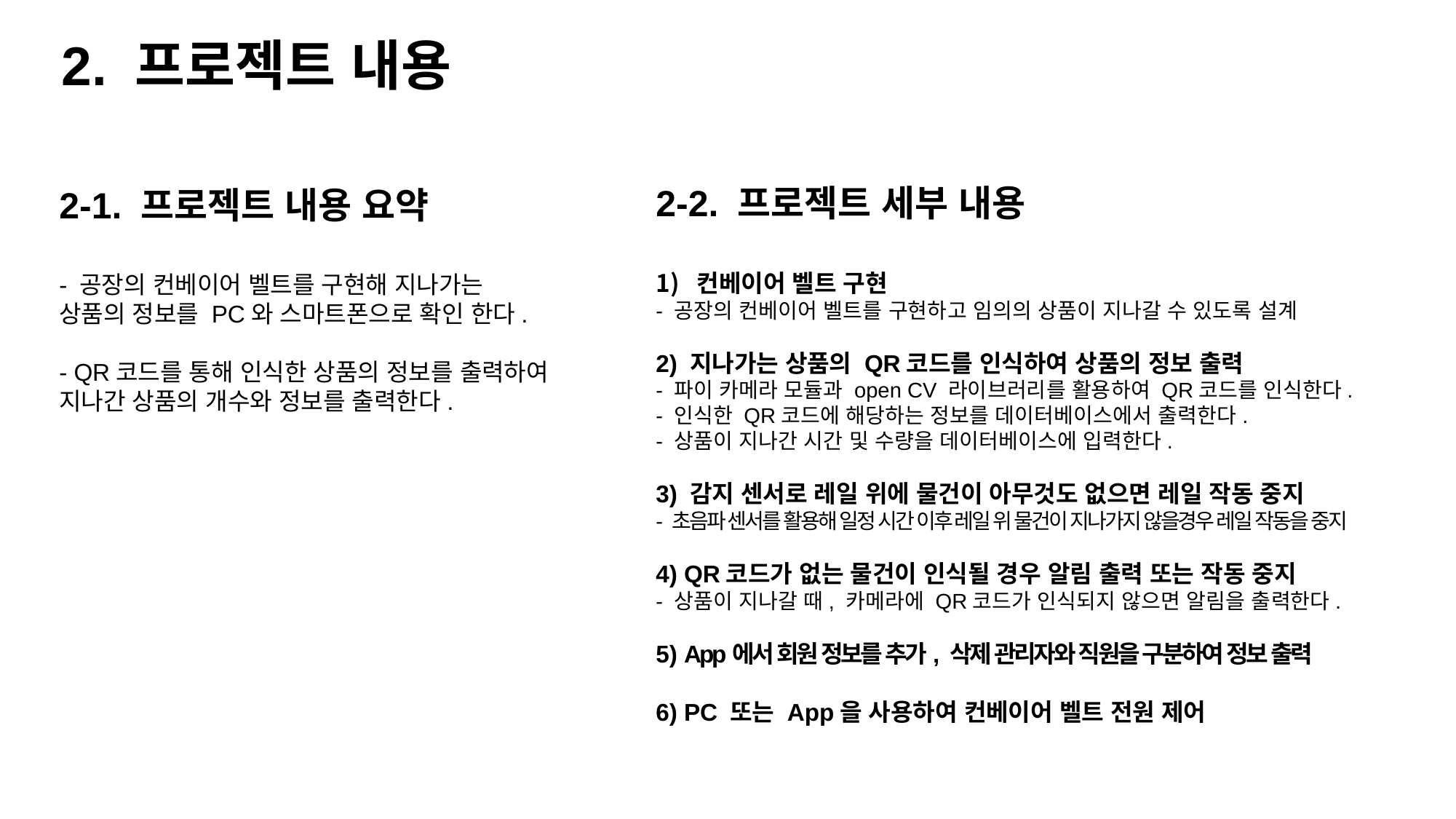

2. 프로젝트 내용
2-2. 프로젝트 세부 내용

컨베이어 벨트 구현
- 공장의 컨베이어 벨트를 구현하고 임의의 상품이 지나갈 수 있도록 설계

2) 지나가는 상품의 QR코드를 인식하여 상품의 정보 출력
- 파이 카메라 모듈과 open CV 라이브러리를 활용하여 QR코드를 인식한다.
- 인식한 QR코드에 해당하는 정보를 데이터베이스에서 출력한다.
- 상품이 지나간 시간 및 수량을 데이터베이스에 입력한다.

3) 감지 센서로 레일 위에 물건이 아무것도 없으면 레일 작동 중지
- 초음파 센서를 활용해 일정 시간 이후 레일 위 물건이 지나가지 않을경우 레일 작동을 중지

4) QR코드가 없는 물건이 인식될 경우 알림 출력 또는 작동 중지
- 상품이 지나갈 때, 카메라에 QR코드가 인식되지 않으면 알림을 출력한다.

5) App에서 회원 정보를 추가, 삭제 관리자와 직원을 구분하여 정보 출력

6) PC 또는 App을 사용하여 컨베이어 벨트 전원 제어
2-1. 프로젝트 내용 요약

- 공장의 컨베이어 벨트를 구현해 지나가는
상품의 정보를 PC와 스마트폰으로 확인 한다.

- QR코드를 통해 인식한 상품의 정보를 출력하여
지나간 상품의 개수와 정보를 출력한다.